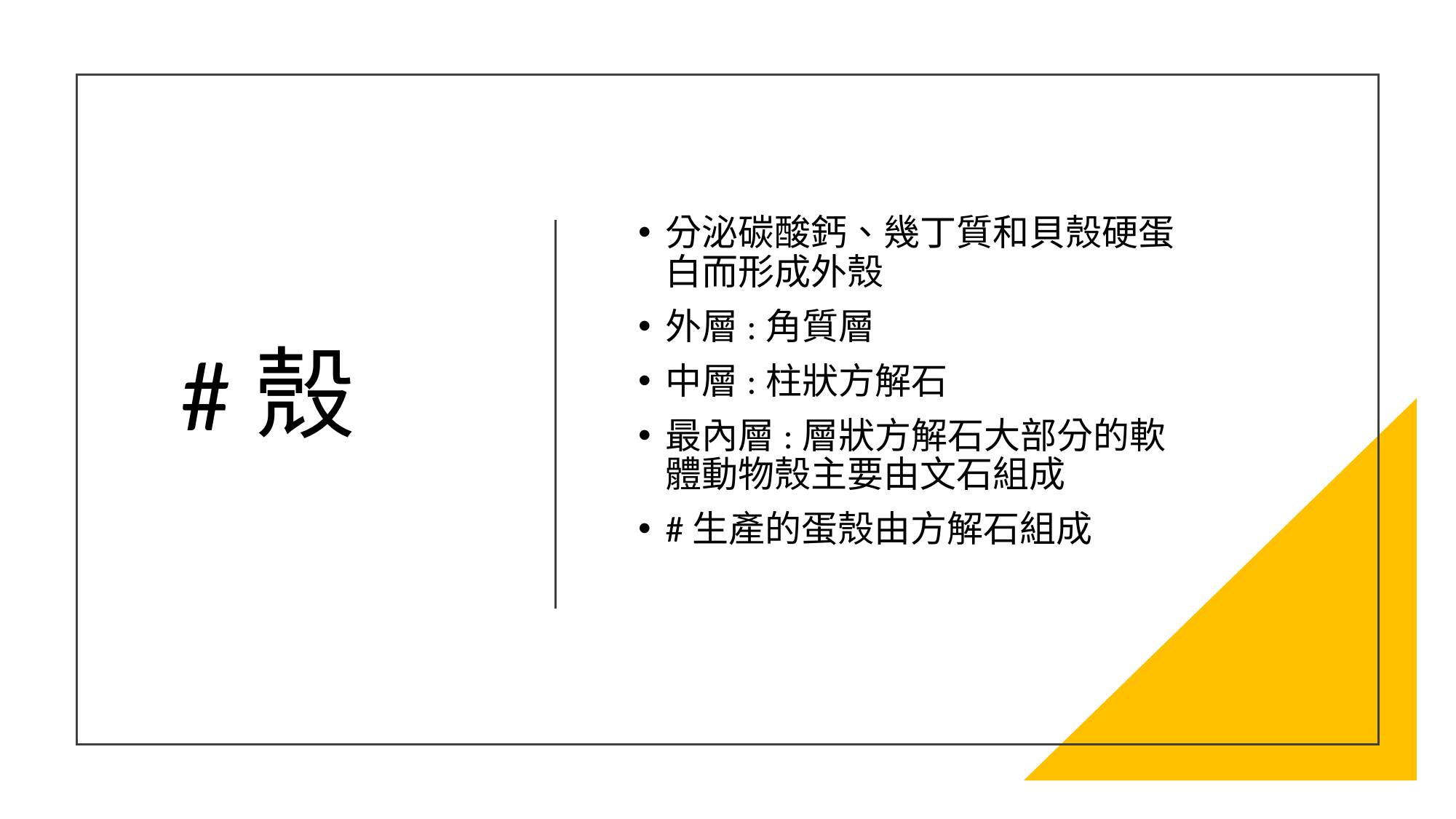

# #殼
分泌碳酸鈣、幾丁質和貝殼硬蛋白而形成外殼
外層:角質層
中層:柱狀方解石
最內層:層狀方解石大部分的軟體動物殼主要由文石組成
#生產的蛋殼由方解石組成